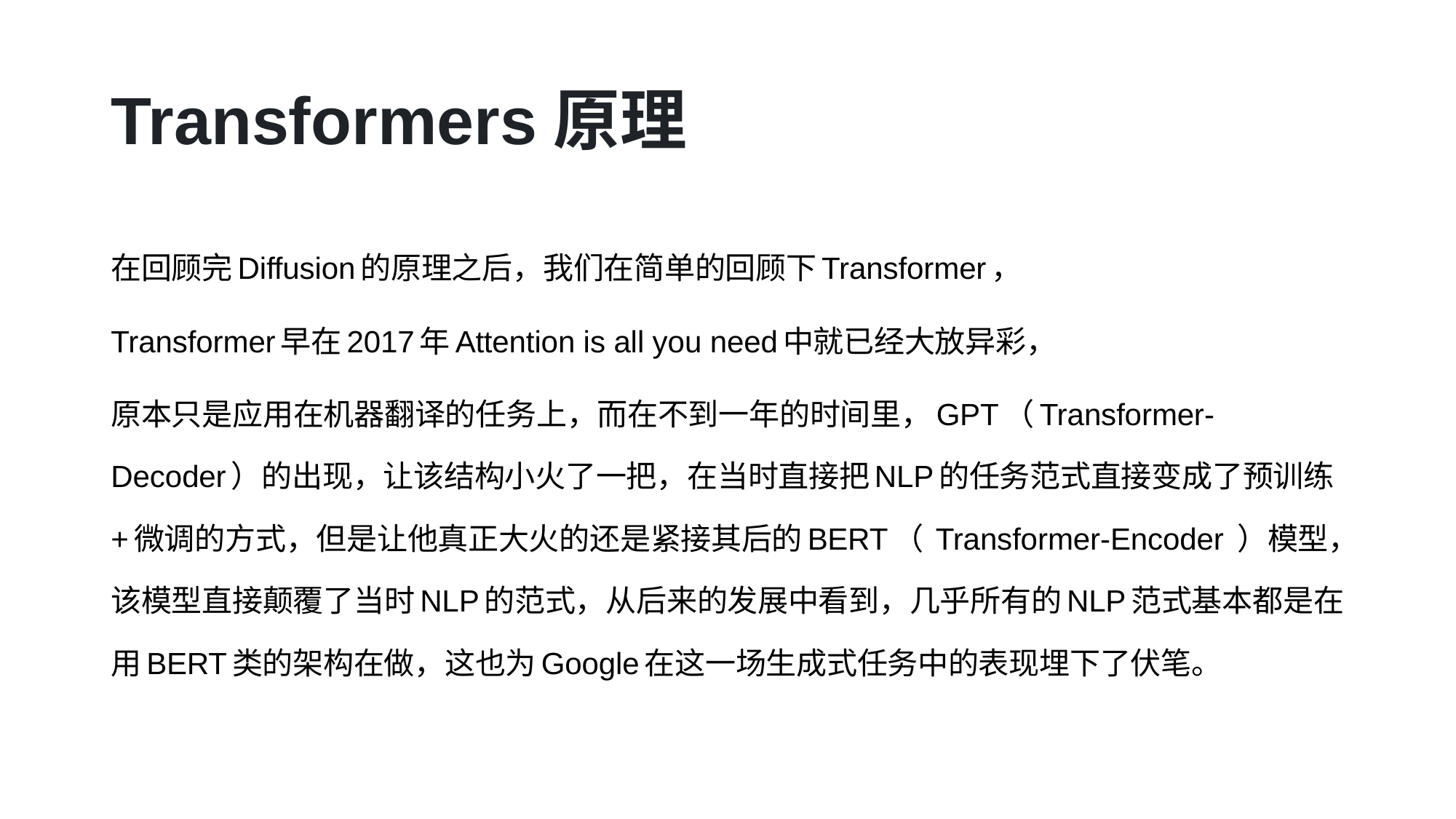

# Transformers原理
在回顾完Diffusion的原理之后，我们在简单的回顾下Transformer，
Transformer早在2017年Attention is all you need中就已经大放异彩，
原本只是应用在机器翻译的任务上，而在不到一年的时间里，GPT（Transformer- Decoder）的出现，让该结构小火了一把，在当时直接把NLP的任务范式直接变成了预训练+微调的方式，但是让他真正大火的还是紧接其后的BERT（ Transformer-Encoder ）模型，该模型直接颠覆了当时NLP的范式，从后来的发展中看到，几乎所有的NLP范式基本都是在用BERT类的架构在做，这也为Google在这一场生成式任务中的表现埋下了伏笔。